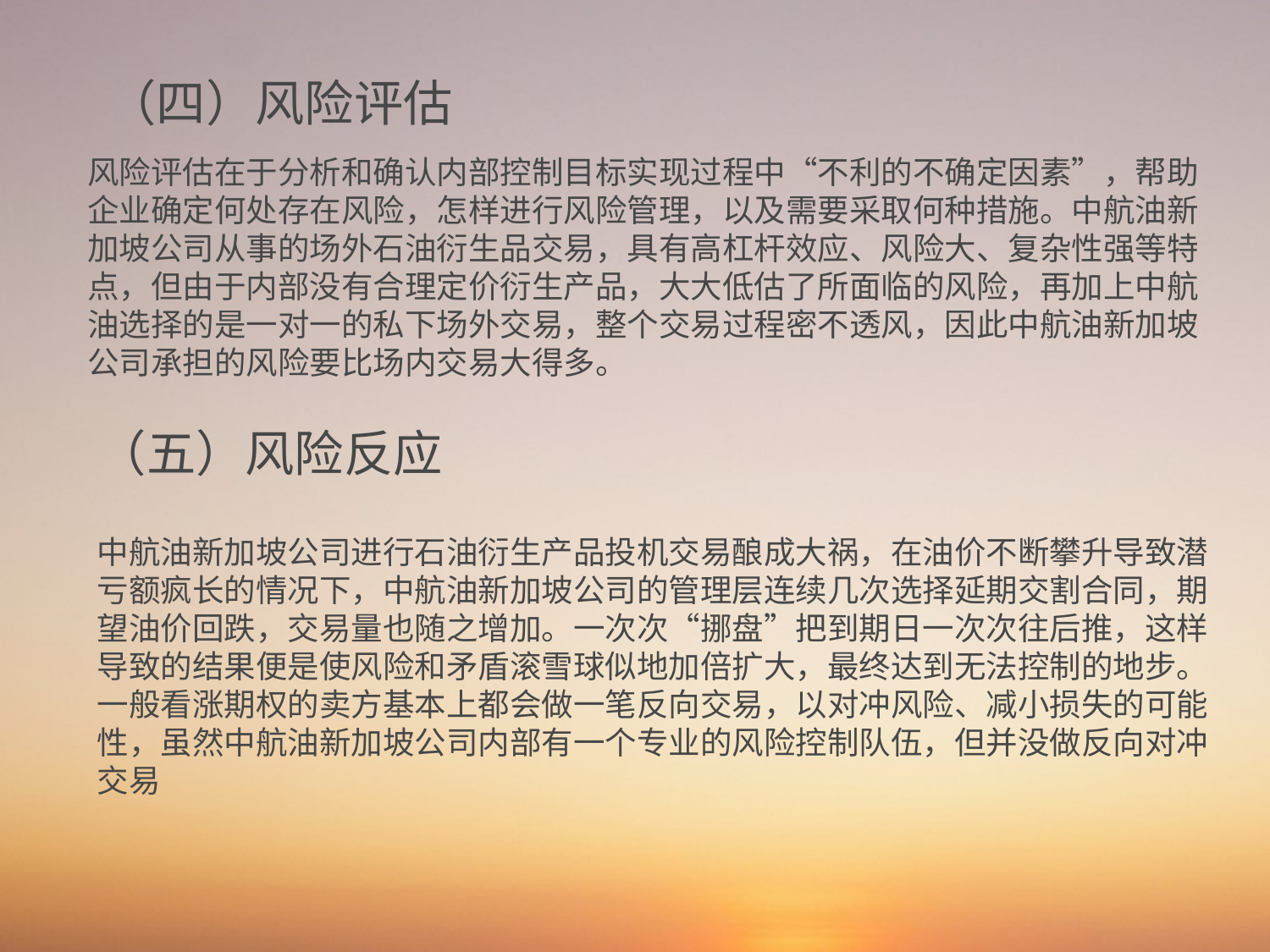

（四）风险评估

风险评估在于分析和确认内部控制目标实现过程中“不利的不确定因素”，帮助企业确定何处存在风险，怎样进行风险管理，以及需要采取何种措施。中航油新加坡公司从事的场外石油衍生品交易，具有高杠杆效应、风险大、复杂性强等特点，但由于内部没有合理定价衍生产品，大大低估了所面临的风险，再加上中航油选择的是一对一的私下场外交易，整个交易过程密不透风，因此中航油新加坡公司承担的风险要比场内交易大得多。
（五）风险反应
中航油新加坡公司进行石油衍生产品投机交易酿成大祸，在油价不断攀升导致潜亏额疯长的情况下，中航油新加坡公司的管理层连续几次选择延期交割合同，期望油价回跌，交易量也随之增加。一次次“挪盘”把到期日一次次往后推，这样导致的结果便是使风险和矛盾滚雪球似地加倍扩大，最终达到无法控制的地步。一般看涨期权的卖方基本上都会做一笔反向交易，以对冲风险、减小损失的可能性，虽然中航油新加坡公司内部有一个专业的风险控制队伍，但并没做反向对冲交易